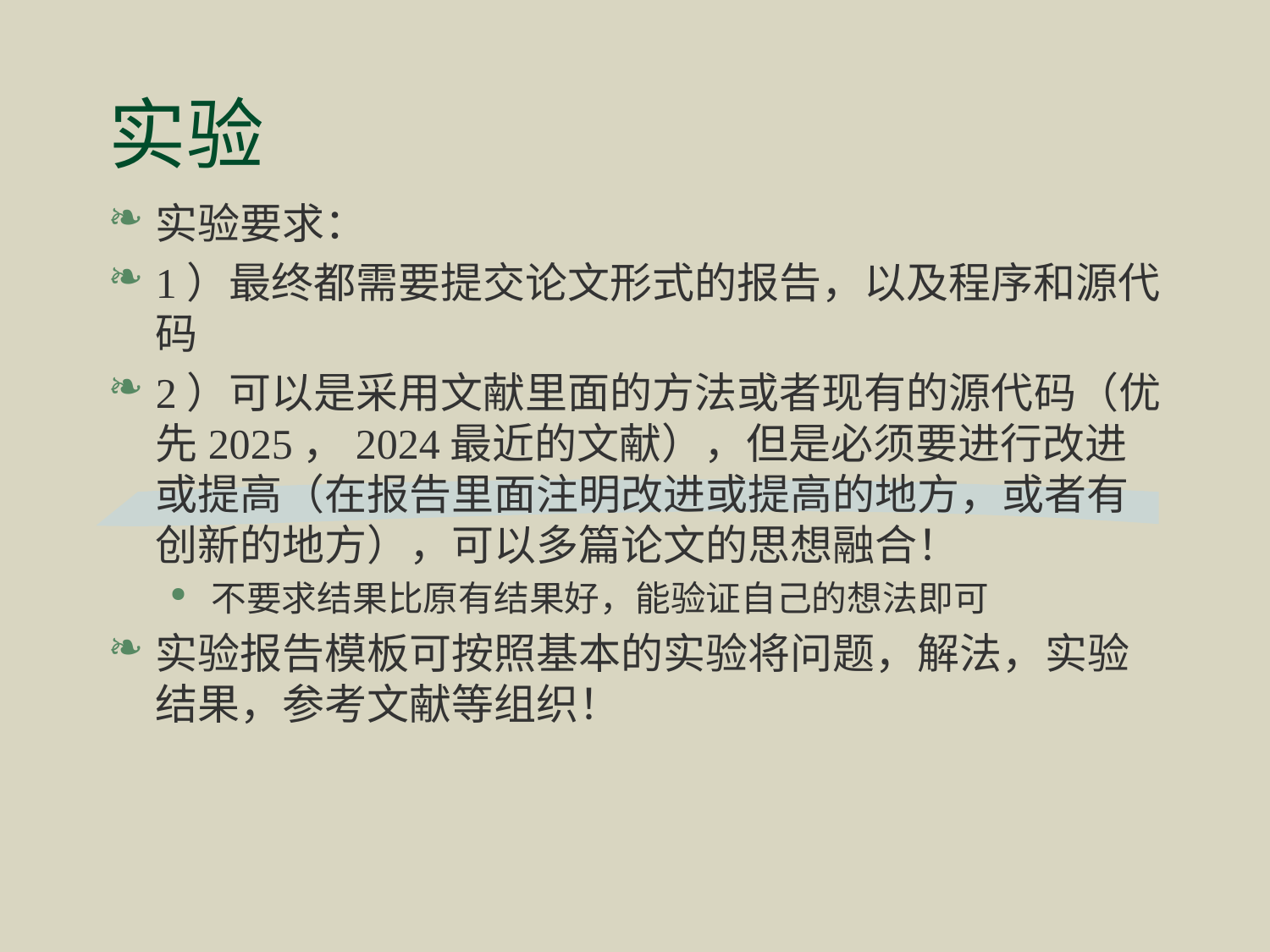

实验
实验要求：
1）最终都需要提交论文形式的报告，以及程序和源代码
2）可以是采用文献里面的方法或者现有的源代码（优先2025，2024最近的文献），但是必须要进行改进或提高（在报告里面注明改进或提高的地方，或者有创新的地方），可以多篇论文的思想融合！
不要求结果比原有结果好，能验证自己的想法即可
实验报告模板可按照基本的实验将问题，解法，实验结果，参考文献等组织！